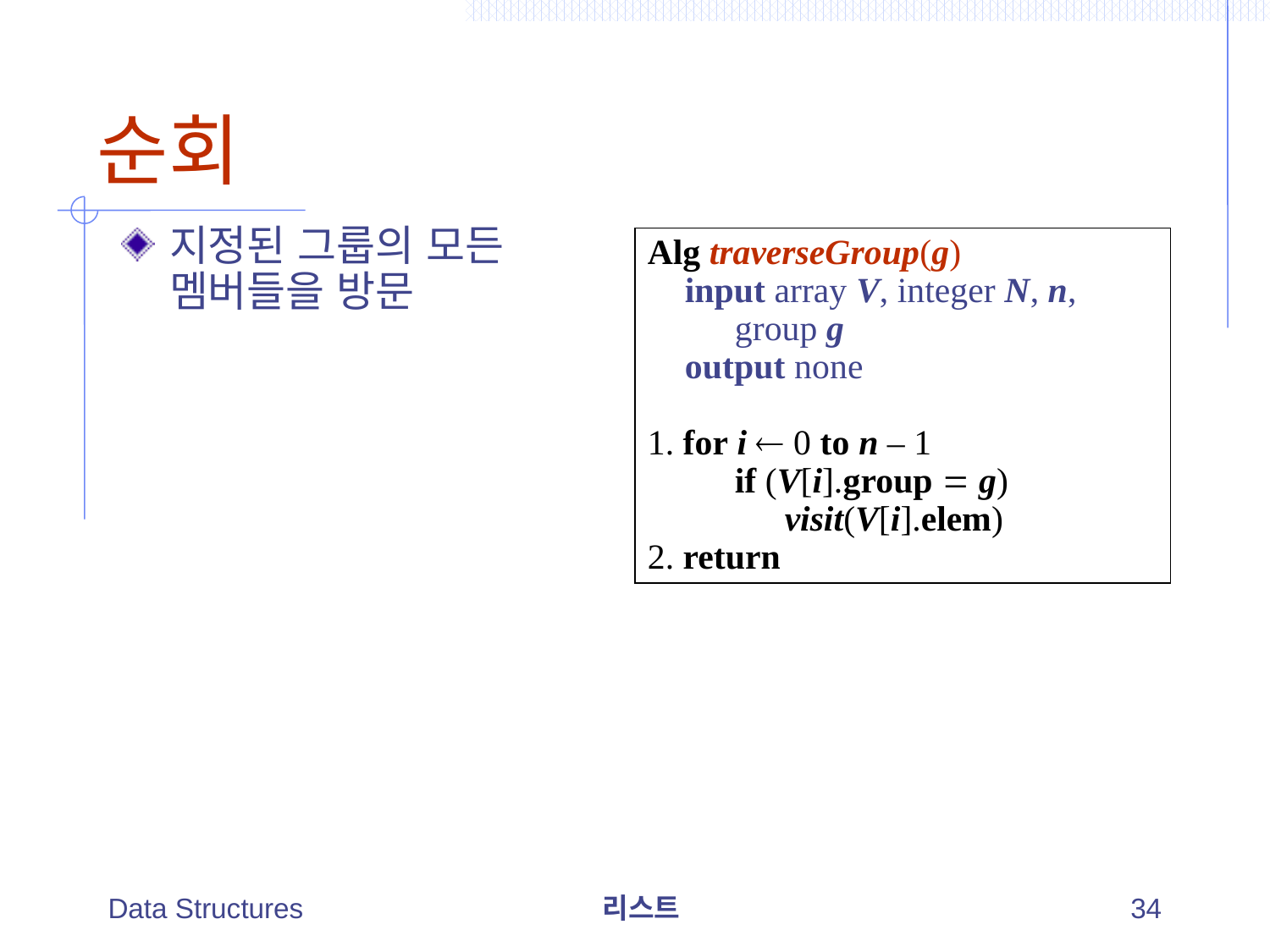

# 순회
지정된 그룹의 모든 멤버들을 방문
Alg traverseGroup(g)
	input array V, integer N, n, 			group g
	output none

1. for i ← 0 to n – 1
		if (V[i].group = g)
			visit(V[i].elem)
2. return
Data Structures
리스트
34